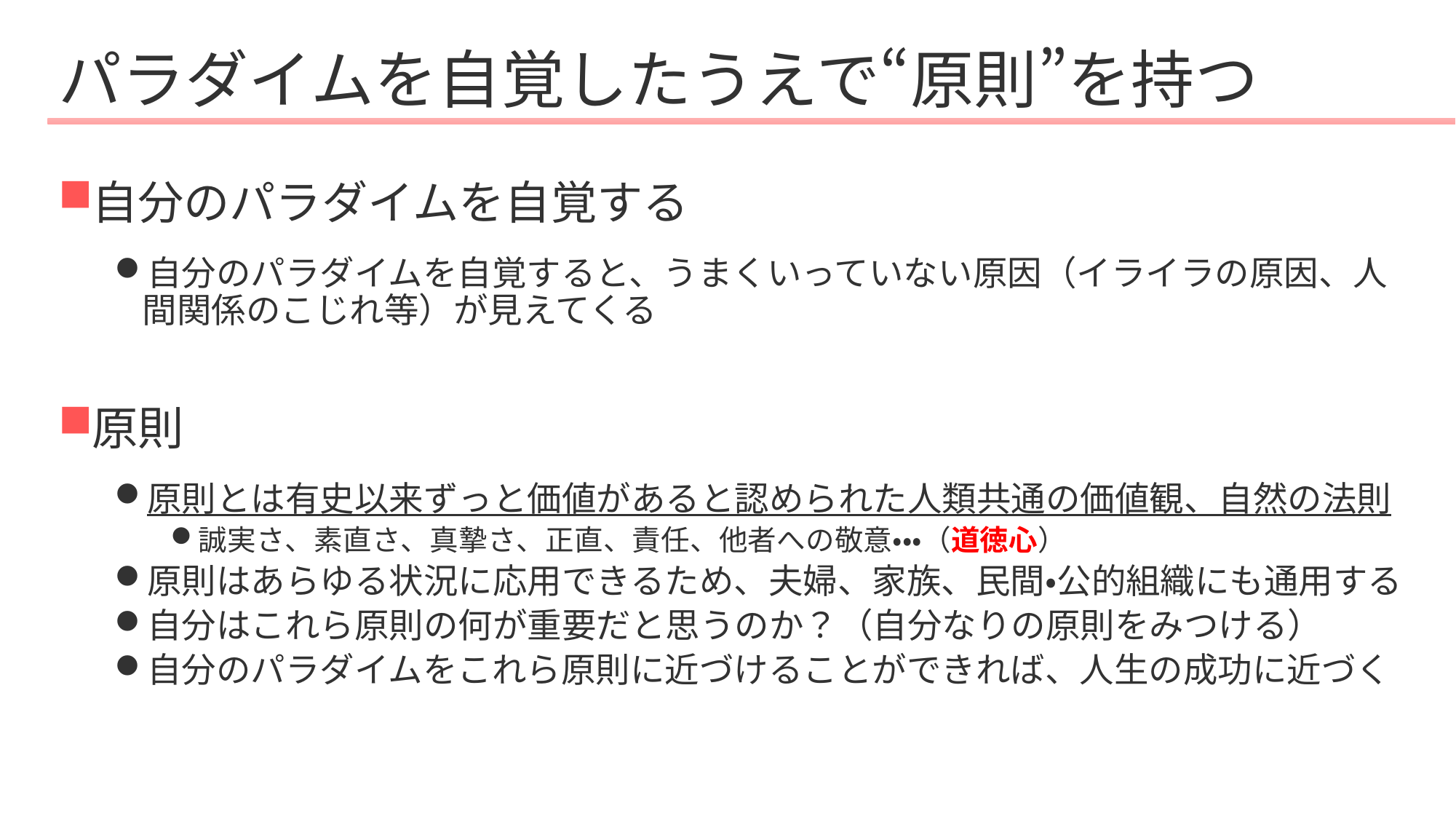

# パラダイムを自覚したうえで“原則”を持つ
自分のパラダイムを自覚する
自分のパラダイムを自覚すると、うまくいっていない原因（イライラの原因、人間関係のこじれ等）が見えてくる
原則
原則とは有史以来ずっと価値があると認められた人類共通の価値観、自然の法則
誠実さ、素直さ、真摯さ、正直、責任、他者への敬意・・・（道徳心）
原則はあらゆる状況に応用できるため、夫婦、家族、民間・公的組織にも通用する
自分はこれら原則の何が重要だと思うのか？（自分なりの原則をみつける）
自分のパラダイムをこれら原則に近づけることができれば、人生の成功に近づく
25